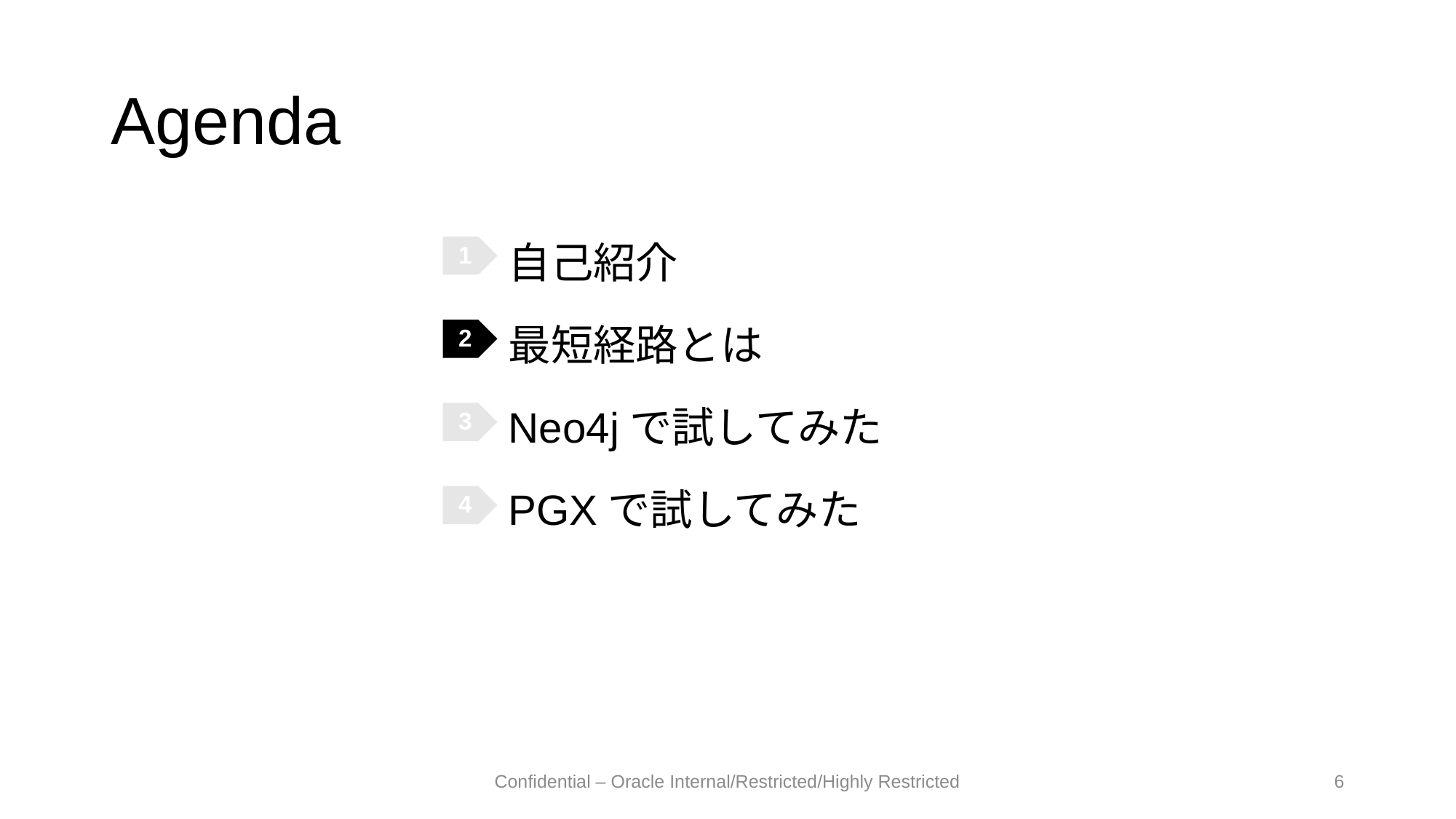

# Agenda
1
自己紹介
最短経路とは
Neo4jで試してみた
PGXで試してみた
2
3
4
Confidential – Oracle Internal/Restricted/Highly Restricted
6